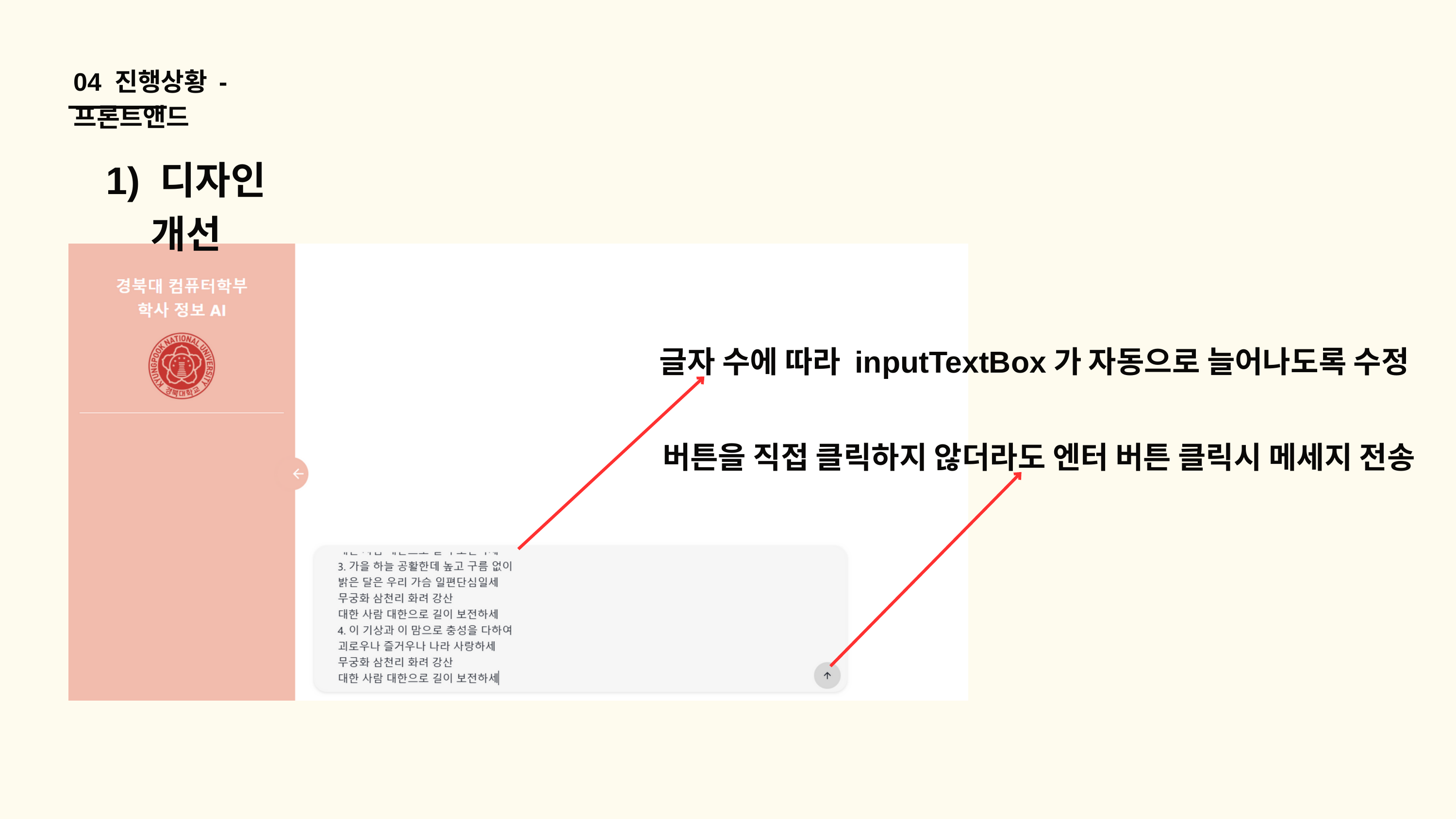

04 진행상황 - 프론트앤드

1) 디자인 개선

글자 수에 따라 inputTextBox가 자동으로 늘어나도록 수정

버튼을 직접 클릭하지 않더라도 엔터 버튼 클릭시 메세지 전송